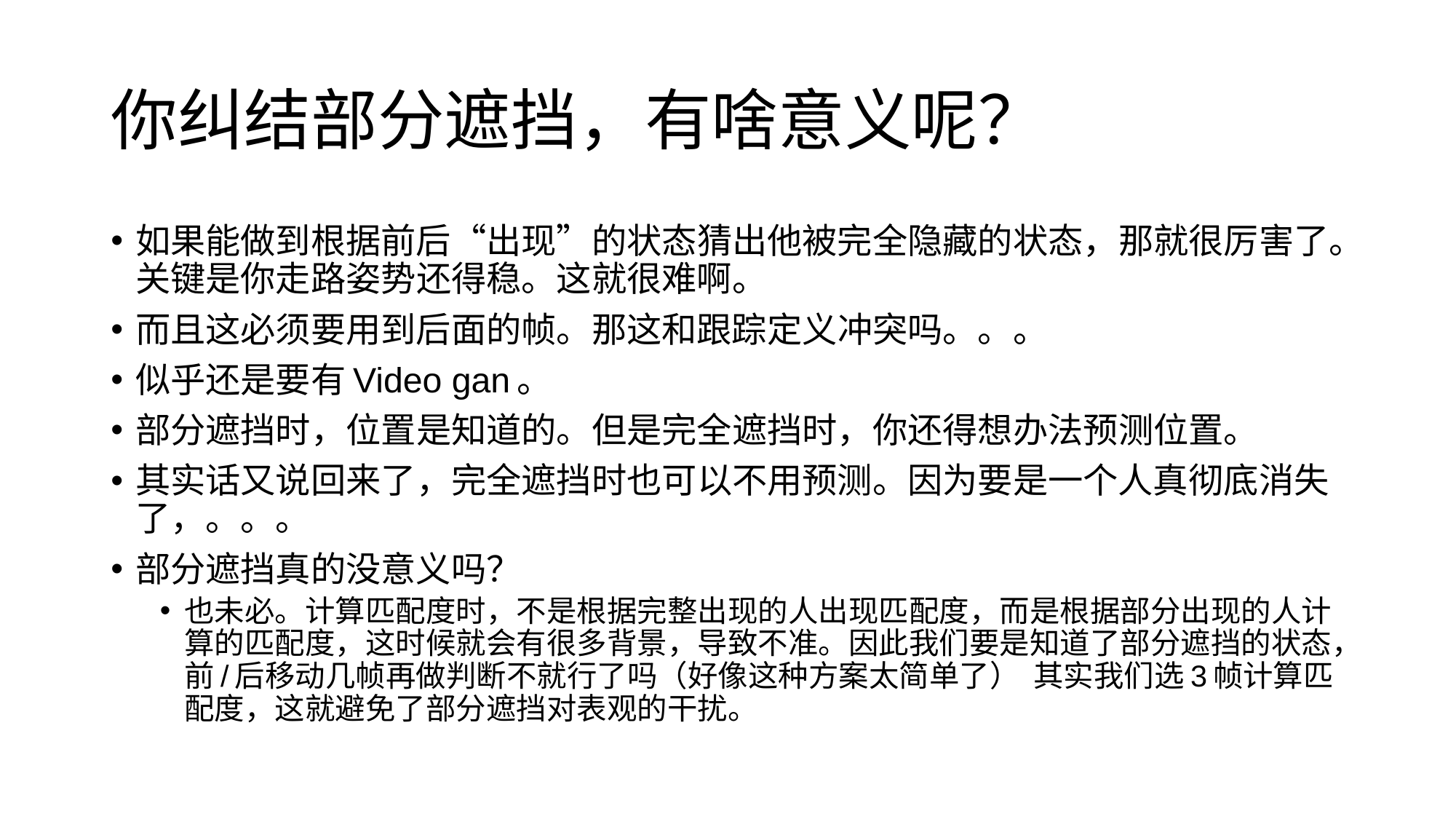

# 你纠结部分遮挡，有啥意义呢？
如果能做到根据前后“出现”的状态猜出他被完全隐藏的状态，那就很厉害了。关键是你走路姿势还得稳。这就很难啊。
而且这必须要用到后面的帧。那这和跟踪定义冲突吗。。。
似乎还是要有Video gan。
部分遮挡时，位置是知道的。但是完全遮挡时，你还得想办法预测位置。
其实话又说回来了，完全遮挡时也可以不用预测。因为要是一个人真彻底消失了，。。。
部分遮挡真的没意义吗？
也未必。计算匹配度时，不是根据完整出现的人出现匹配度，而是根据部分出现的人计算的匹配度，这时候就会有很多背景，导致不准。因此我们要是知道了部分遮挡的状态，前/后移动几帧再做判断不就行了吗（好像这种方案太简单了）  其实我们选3帧计算匹配度，这就避免了部分遮挡对表观的干扰。